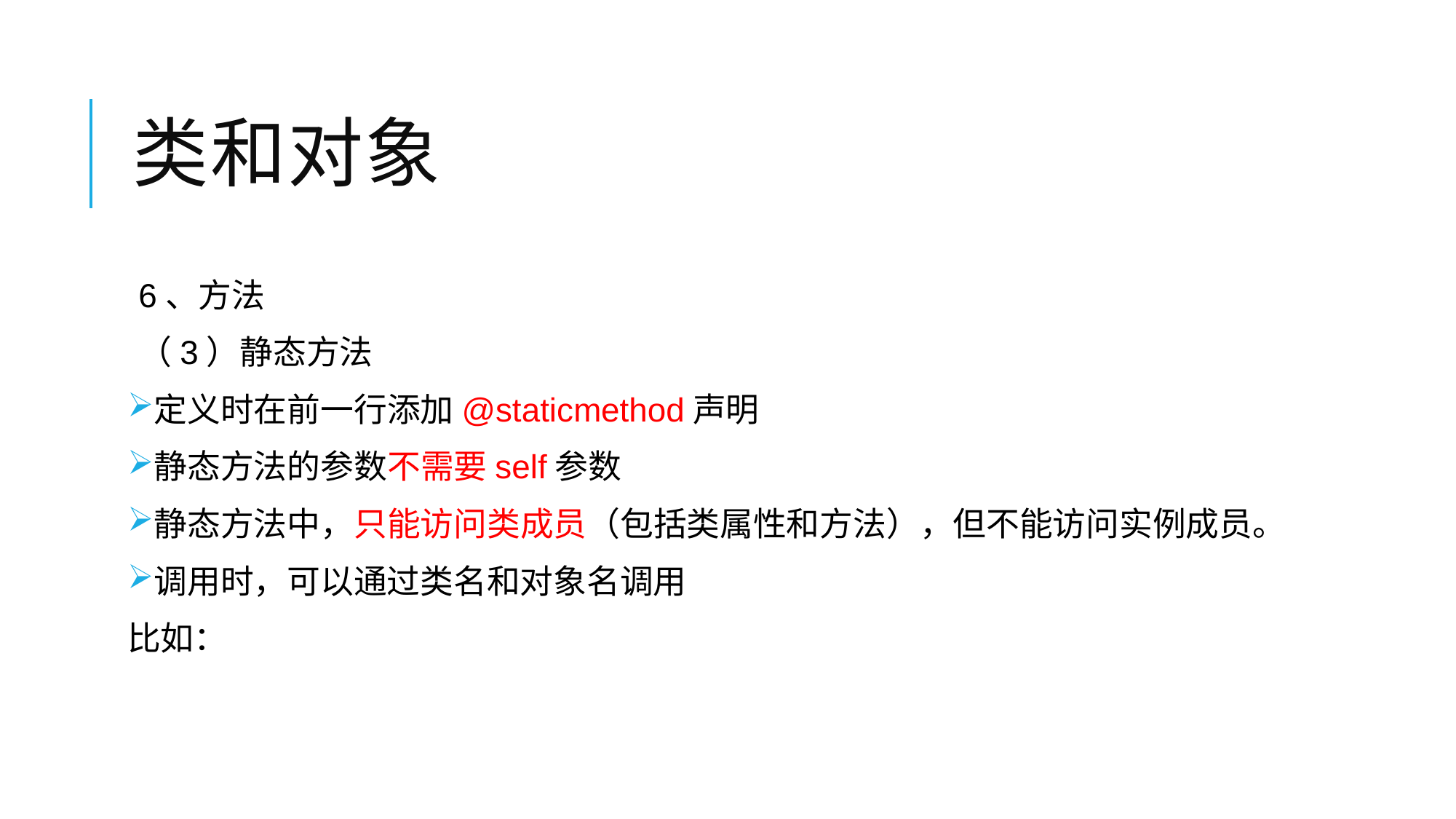

# 类和对象
6、方法
（3）静态方法
定义时在前一行添加@staticmethod声明
静态方法的参数不需要self参数
静态方法中，只能访问类成员（包括类属性和方法），但不能访问实例成员。
调用时，可以通过类名和对象名调用
比如：